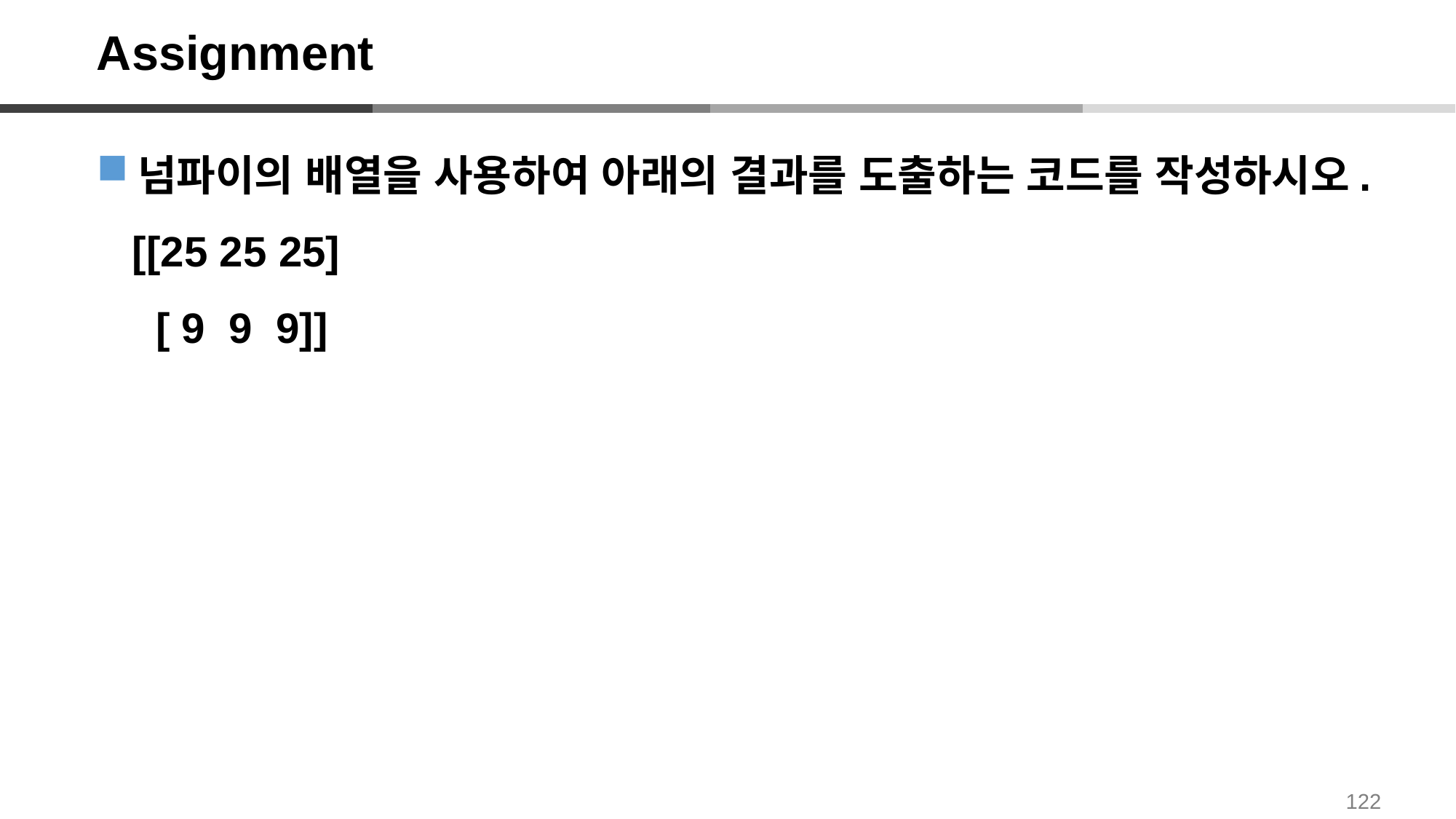

# Assignment
넘파이의 배열을 사용하여 아래의 결과를 도출하는 코드를 작성하시오.
   [[25 25 25]
     [ 9  9  9]]